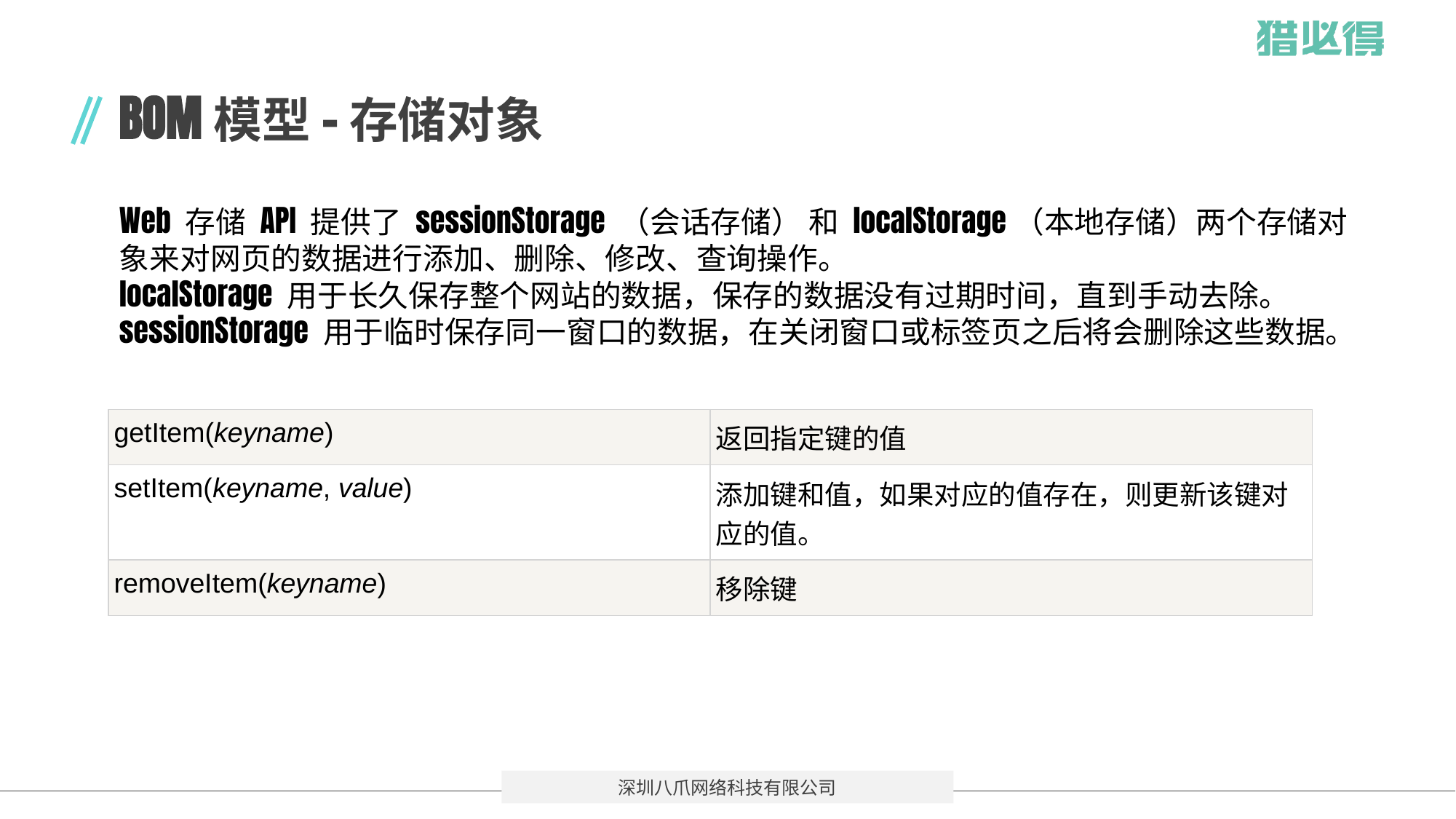

# BOM模型-存储对象
Web 存储 API 提供了 sessionStorage （会话存储） 和 localStorage（本地存储）两个存储对象来对网页的数据进行添加、删除、修改、查询操作。
localStorage 用于长久保存整个网站的数据，保存的数据没有过期时间，直到手动去除。
sessionStorage 用于临时保存同一窗口的数据，在关闭窗口或标签页之后将会删除这些数据。

| getItem(keyname) | 返回指定键的值 |
| --- | --- |
| setItem(keyname, value) | 添加键和值，如果对应的值存在，则更新该键对应的值。 |
| removeItem(keyname) | 移除键 |